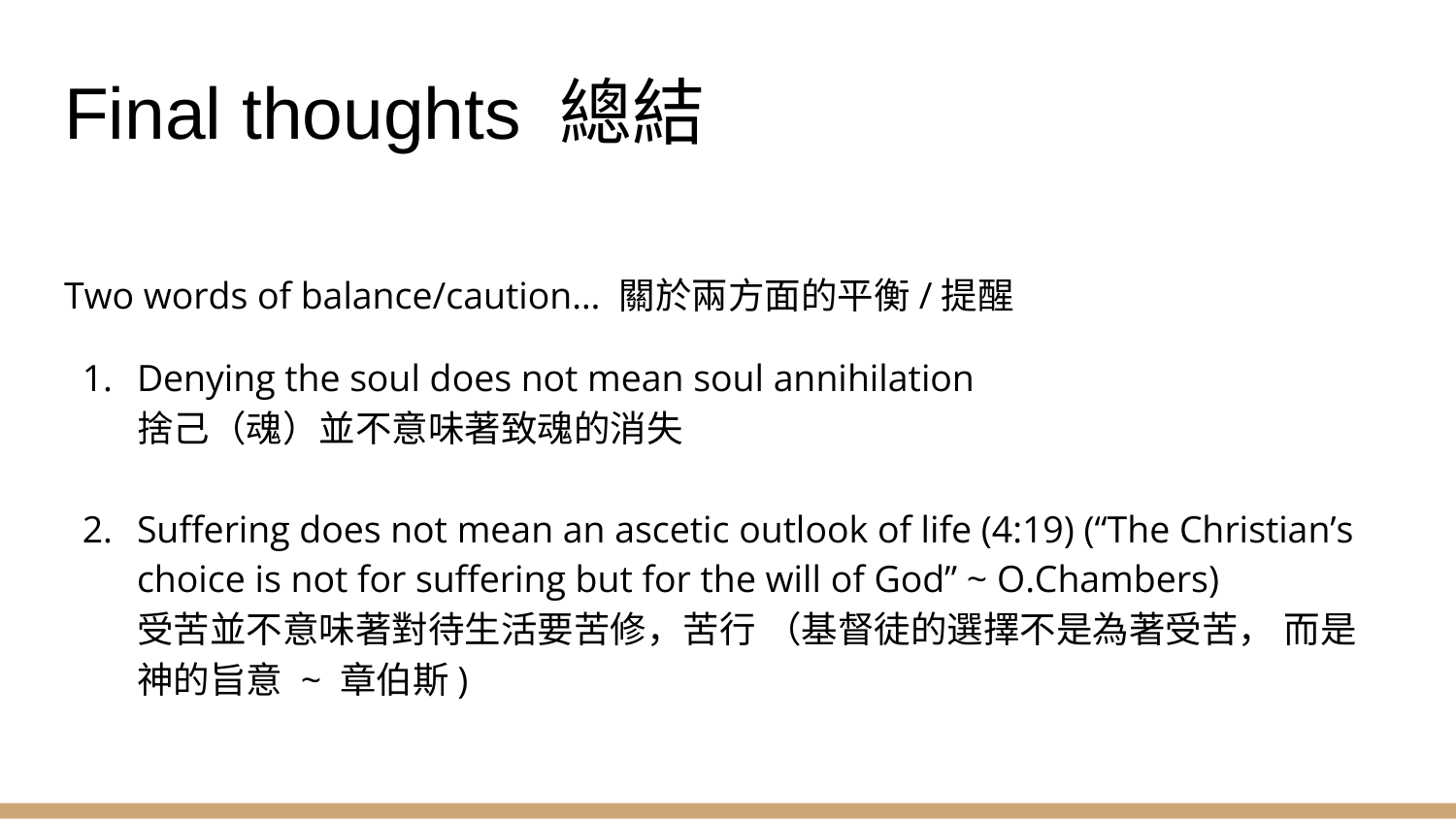

# Final thoughts 總結
Two words of balance/caution… 關於兩方面的平衡/提醒
Denying the soul does not mean soul annihilation
捨己（魂）並不意味著致魂的消失
Suffering does not mean an ascetic outlook of life (4:19) (“The Christian’s choice is not for suffering but for the will of God” ~ O.Chambers)
受苦並不意味著對待生活要苦修，苦行 （基督徒的選擇不是為著受苦， 而是神的旨意 ~ 章伯斯)